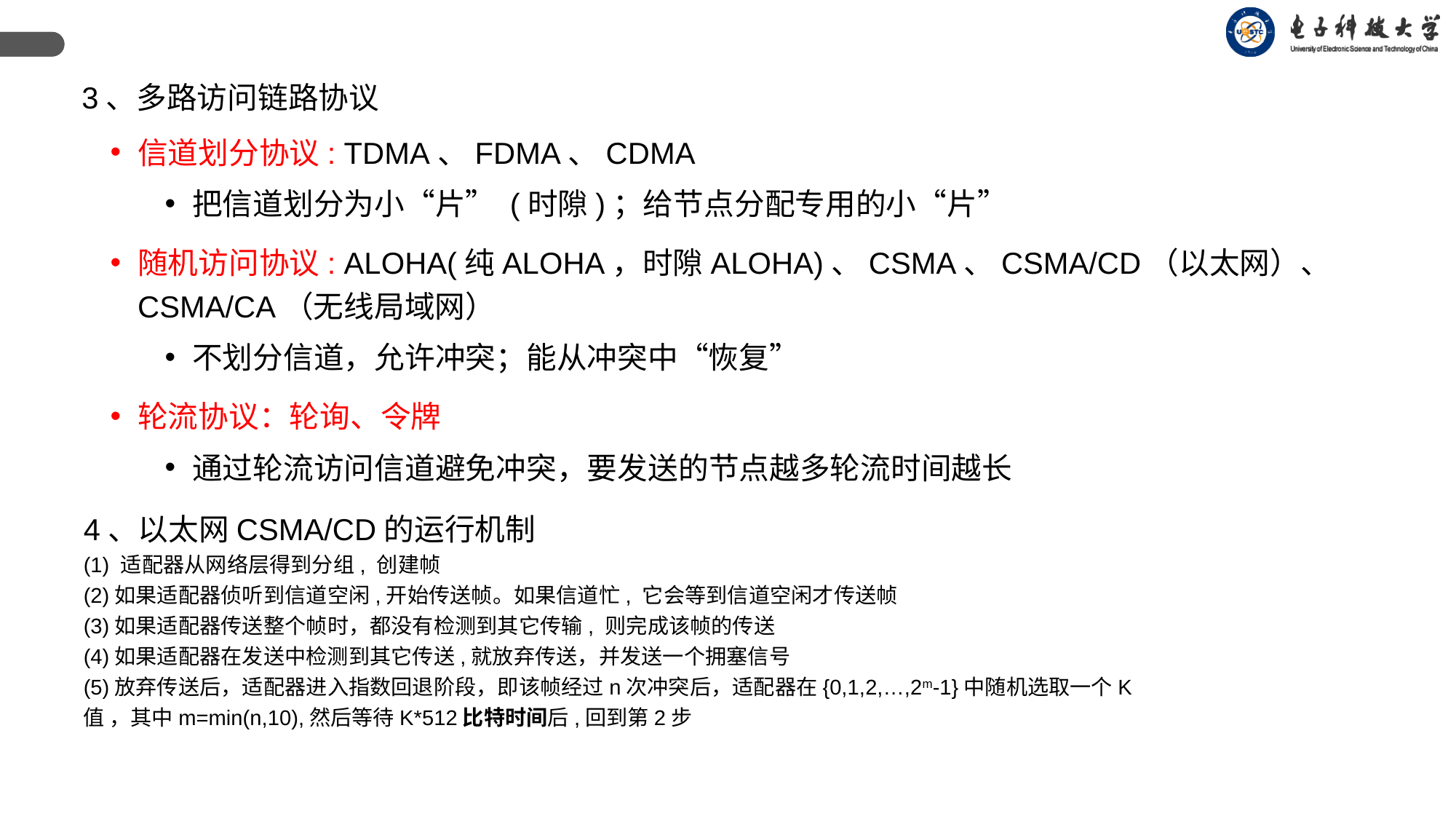

3、多路访问链路协议
信道划分协议: TDMA、FDMA、CDMA
把信道划分为小“片” (时隙)；给节点分配专用的小“片”
随机访问协议: ALOHA(纯ALOHA，时隙ALOHA)、CSMA、CSMA/CD（以太网）、CSMA/CA（无线局域网）
不划分信道，允许冲突；能从冲突中“恢复”
轮流协议：轮询、令牌
通过轮流访问信道避免冲突，要发送的节点越多轮流时间越长
4、以太网CSMA/CD的运行机制
(1) 适配器从网络层得到分组, 创建帧
(2)如果适配器侦听到信道空闲,开始传送帧。如果信道忙, 它会等到信道空闲才传送帧
(3)如果适配器传送整个帧时，都没有检测到其它传输, 则完成该帧的传送
(4)如果适配器在发送中检测到其它传送,就放弃传送，并发送一个拥塞信号
(5)放弃传送后，适配器进入指数回退阶段，即该帧经过n次冲突后，适配器在{0,1,2,…,2m-1}中随机选取一个K值 ，其中m=min(n,10),然后等待K*512比特时间后,回到第2步